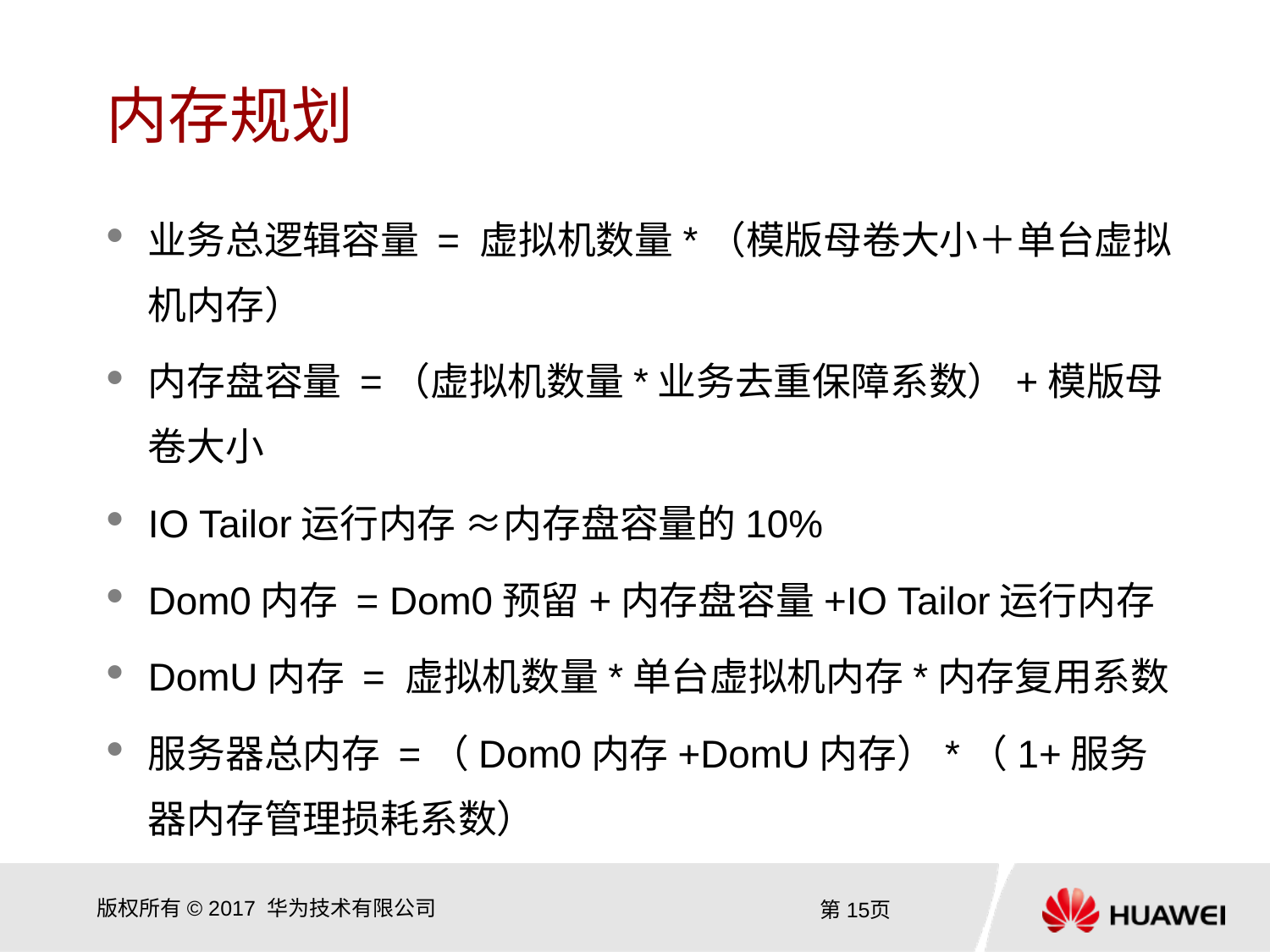

# 内存规划
业务总逻辑容量 = 虚拟机数量*（模版母卷大小＋单台虚拟机内存）
内存盘容量 =（虚拟机数量*业务去重保障系数）+模版母卷大小
IO Tailor运行内存 ≈内存盘容量的10%
Dom0内存 = Dom0预留+内存盘容量+IO Tailor运行内存
DomU内存 = 虚拟机数量*单台虚拟机内存*内存复用系数
服务器总内存 =（Dom0内存+DomU内存）*（1+服务器内存管理损耗系数）